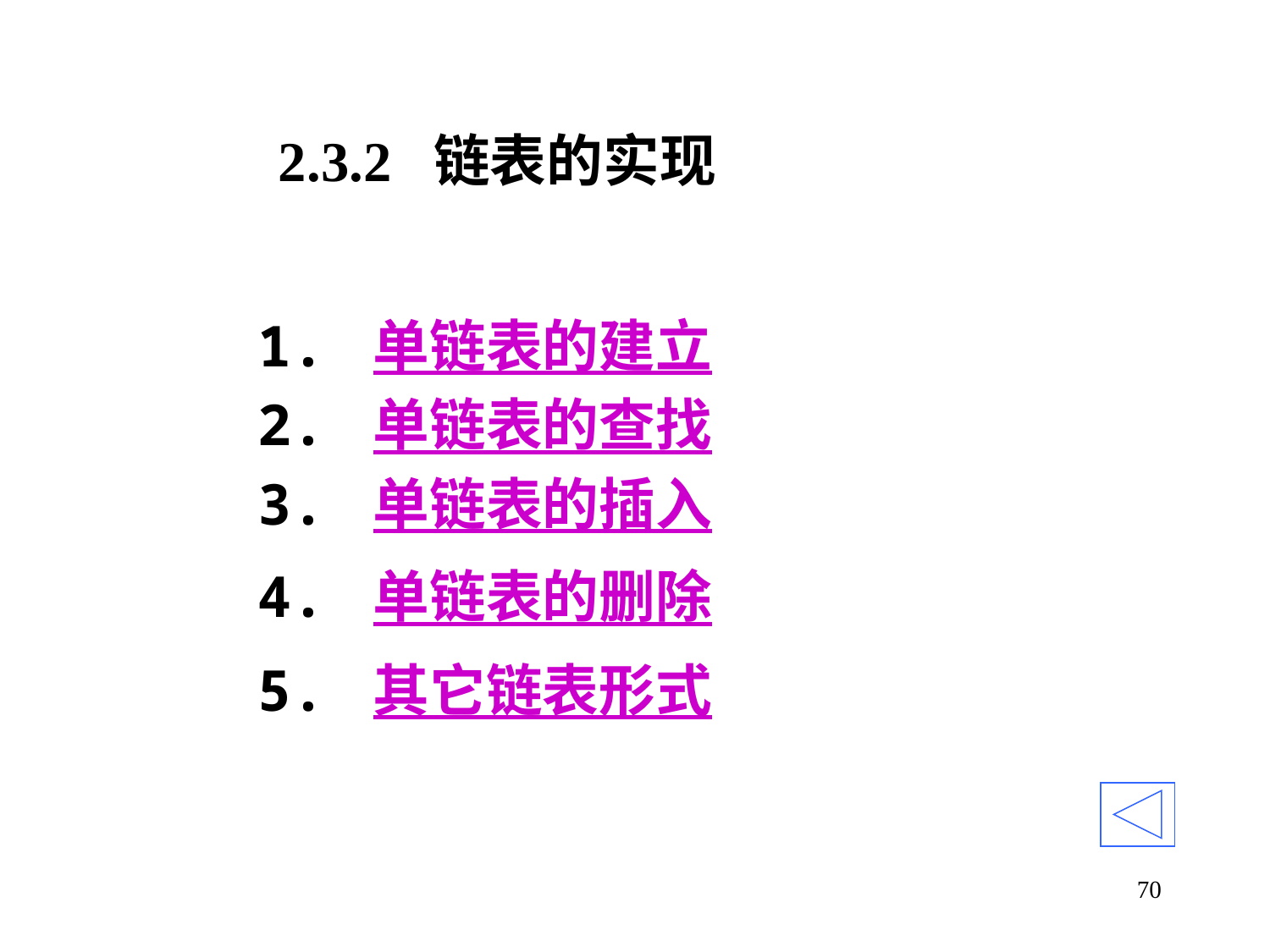

# 2.3.2  链表的实现
1. 单链表的建立
2. 单链表的查找
3. 单链表的插入
4. 单链表的删除
5. 其它链表形式

70